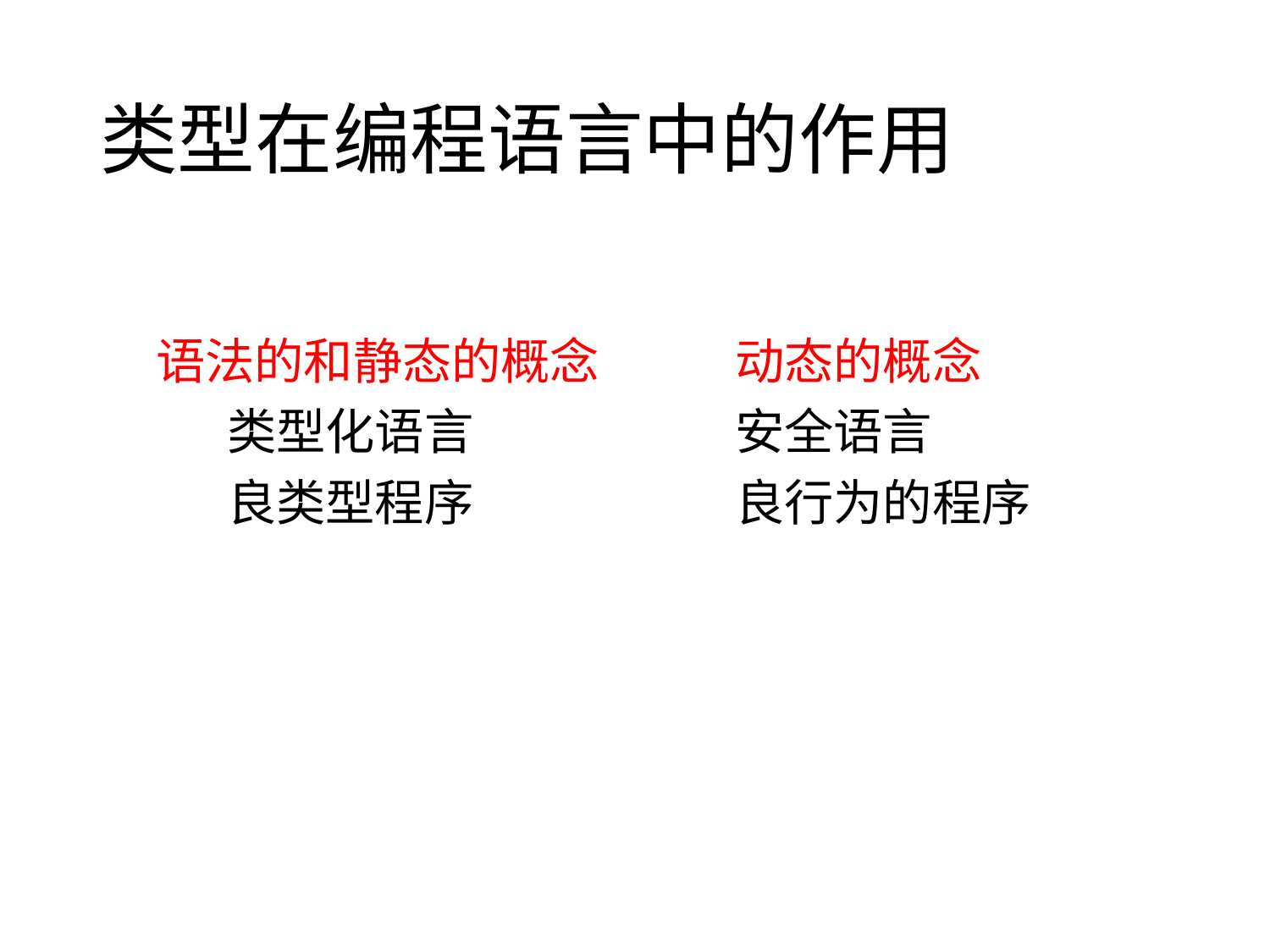

# 类型在编程语言中的作用

    语法的和静态的概念		动态的概念
	类型化语言			安全语言
	良类型程序			良行为的程序